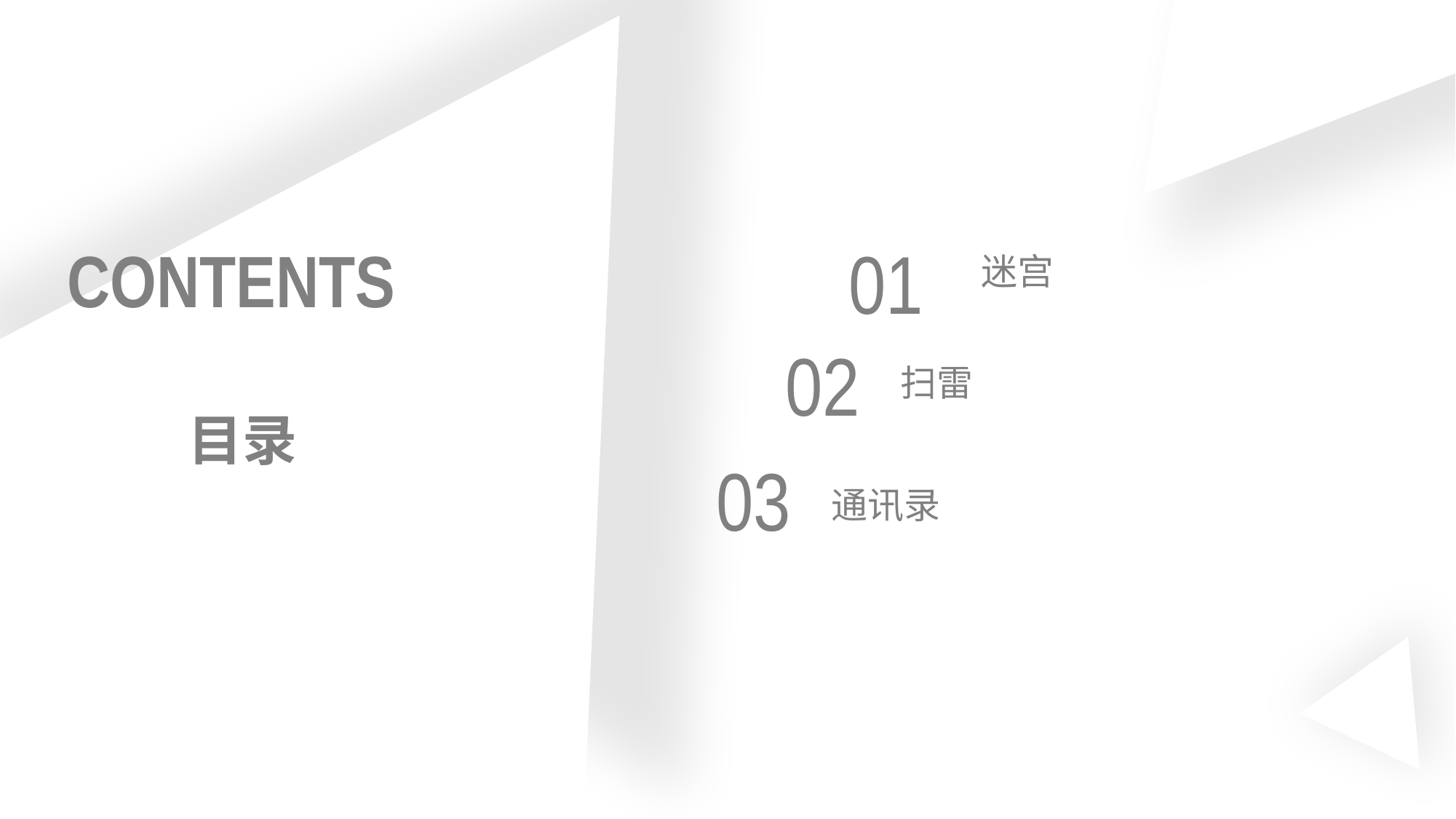

01
CONTENTS
 迷宫

02

扫雷
目录
03
通讯录